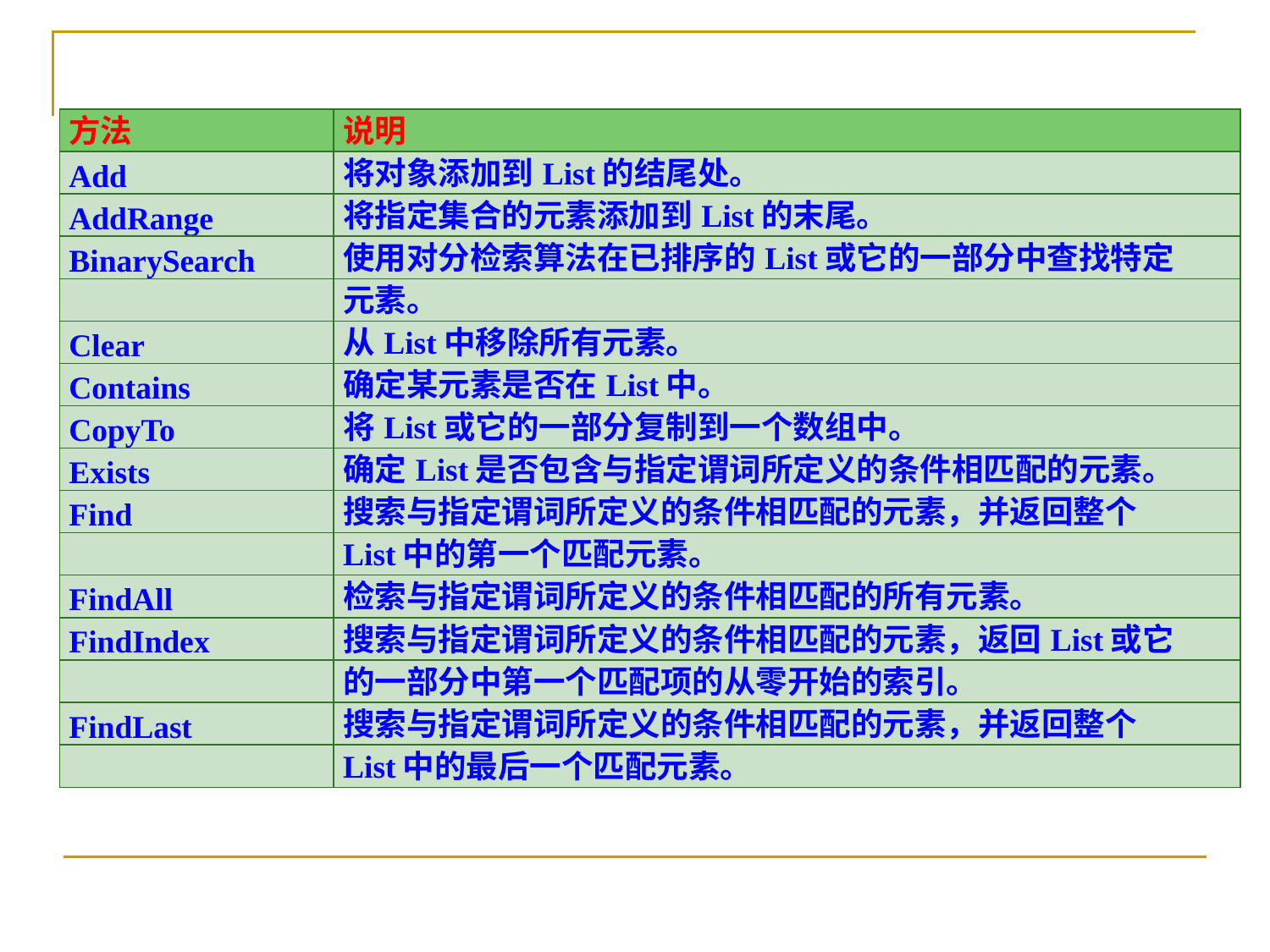

| 方法 | 说明 |
| --- | --- |
| Add | 将对象添加到List的结尾处。 |
| AddRange | 将指定集合的元素添加到List的末尾。 |
| BinarySearch | 使用对分检索算法在已排序的List或它的一部分中查找特定 |
|  | 元素。 |
| Clear | 从List中移除所有元素。 |
| Contains | 确定某元素是否在List中。 |
| CopyTo | 将List或它的一部分复制到一个数组中。 |
| Exists | 确定List是否包含与指定谓词所定义的条件相匹配的元素。 |
| Find | 搜索与指定谓词所定义的条件相匹配的元素，并返回整个 |
|  | List中的第一个匹配元素。 |
| FindAll | 检索与指定谓词所定义的条件相匹配的所有元素。 |
| FindIndex | 搜索与指定谓词所定义的条件相匹配的元素，返回List或它 |
|  | 的一部分中第一个匹配项的从零开始的索引。 |
| FindLast | 搜索与指定谓词所定义的条件相匹配的元素，并返回整个 |
|  | List中的最后一个匹配元素。 |